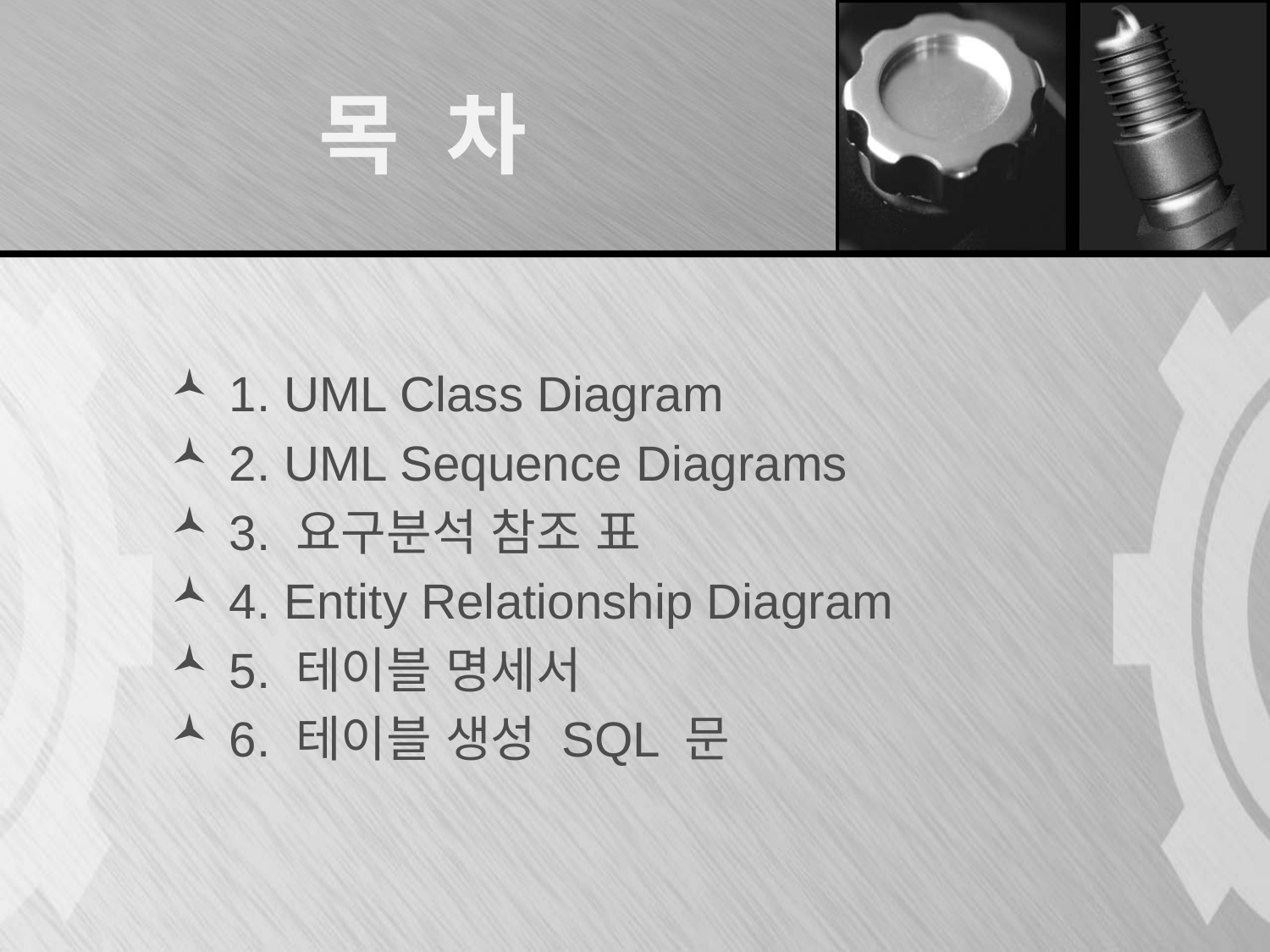

# 목	차
 1. UML Class Diagram
 2. UML Sequence Diagrams
 3. 요구분석 참조 표
 4. Entity Relationship Diagram
 5. 테이블 명세서
 6. 테이블 생성 SQL 문